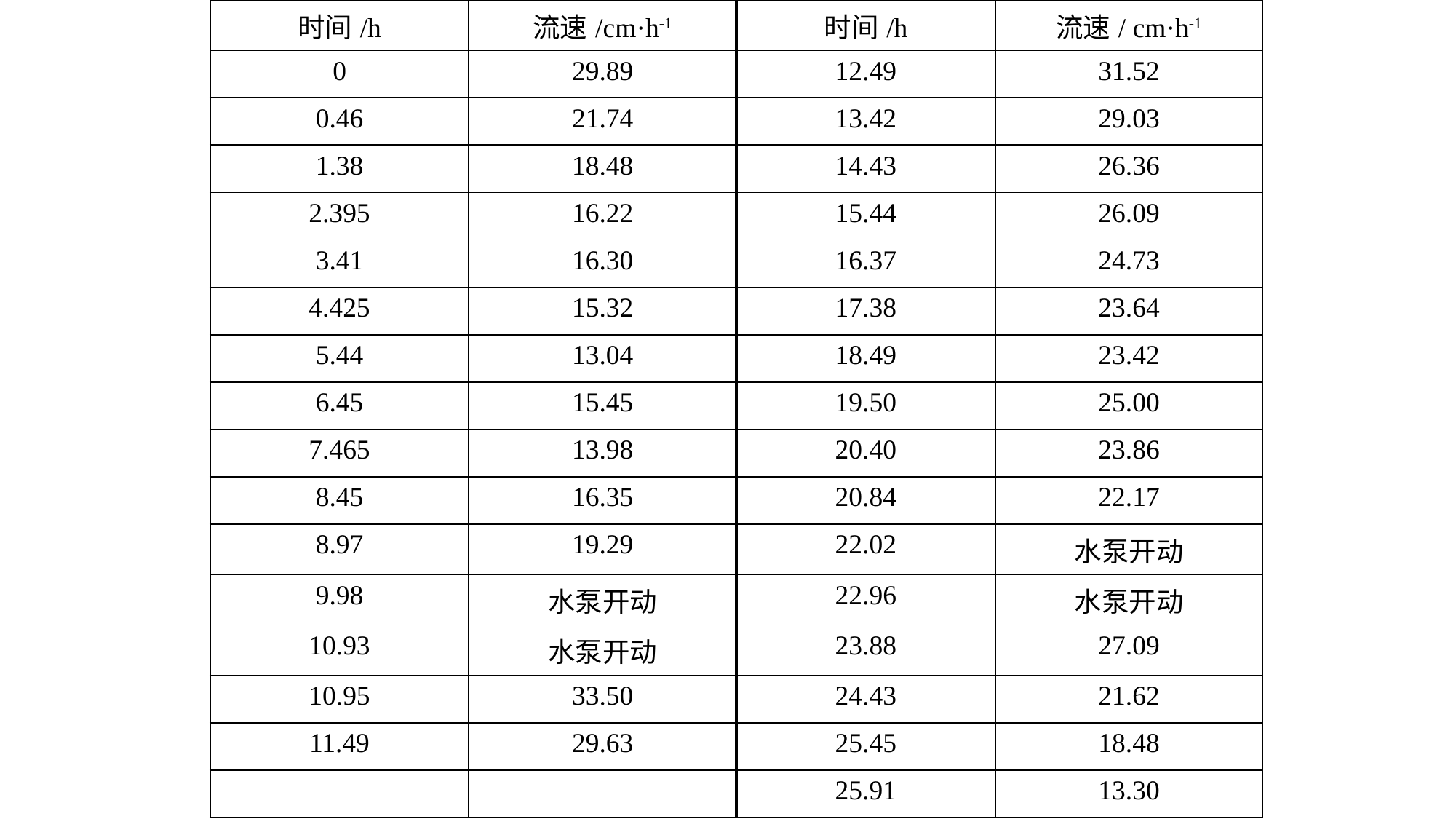

| 时间/h | 流速/cm·h-1 | 时间/h | 流速/ cm·h-1 |
| --- | --- | --- | --- |
| 0 | 29.89 | 12.49 | 31.52 |
| 0.46 | 21.74 | 13.42 | 29.03 |
| 1.38 | 18.48 | 14.43 | 26.36 |
| 2.395 | 16.22 | 15.44 | 26.09 |
| 3.41 | 16.30 | 16.37 | 24.73 |
| 4.425 | 15.32 | 17.38 | 23.64 |
| 5.44 | 13.04 | 18.49 | 23.42 |
| 6.45 | 15.45 | 19.50 | 25.00 |
| 7.465 | 13.98 | 20.40 | 23.86 |
| 8.45 | 16.35 | 20.84 | 22.17 |
| 8.97 | 19.29 | 22.02 | 水泵开动 |
| 9.98 | 水泵开动 | 22.96 | 水泵开动 |
| 10.93 | 水泵开动 | 23.88 | 27.09 |
| 10.95 | 33.50 | 24.43 | 21.62 |
| 11.49 | 29.63 | 25.45 | 18.48 |
|  |  | 25.91 | 13.30 |